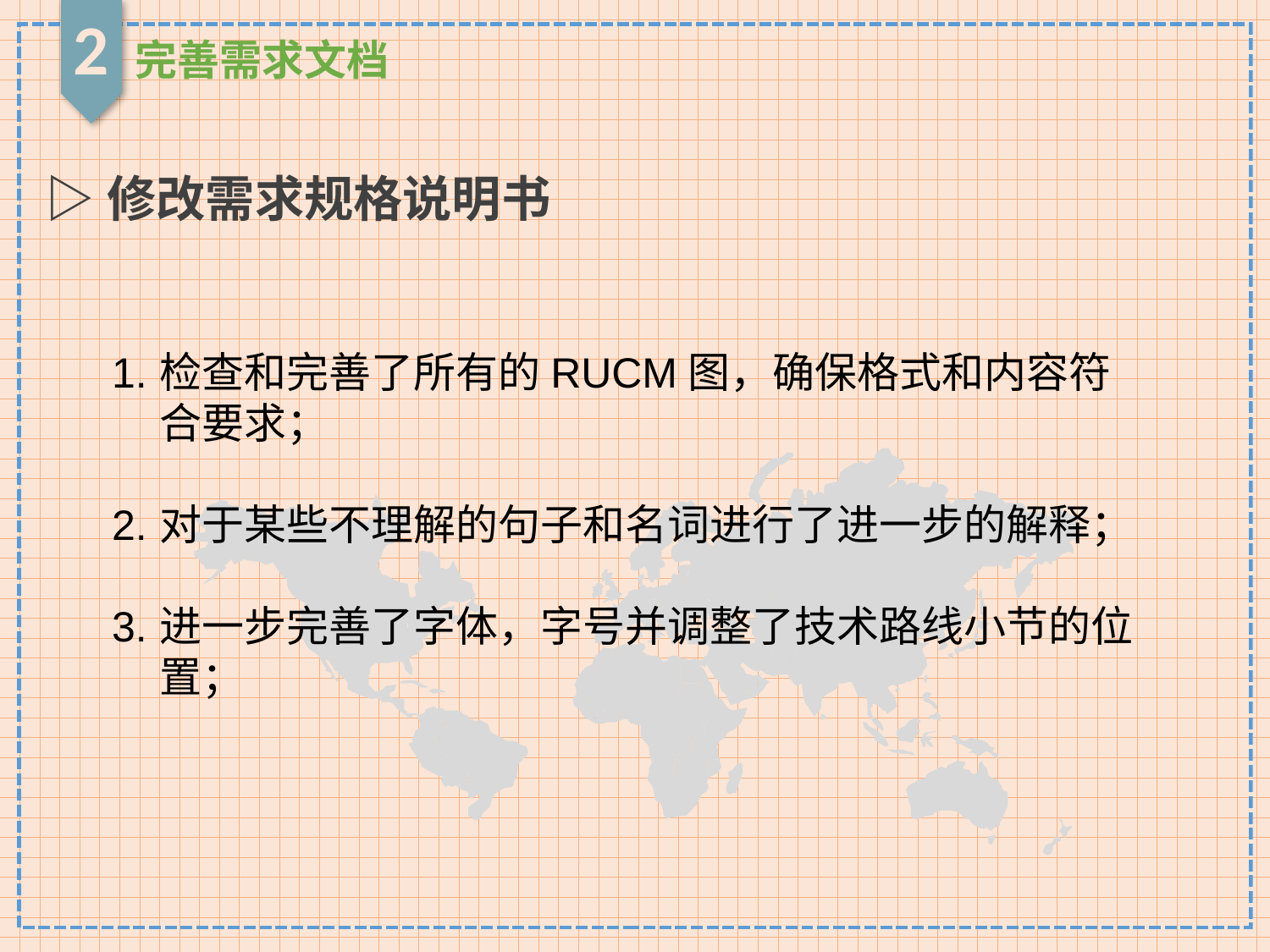

2
完善需求文档
▷修改需求规格说明书

检查和完善了所有的RUCM图，确保格式和内容符合要求；

对于某些不理解的句子和名词进行了进一步的解释；

进一步完善了字体，字号并调整了技术路线小节的位置；